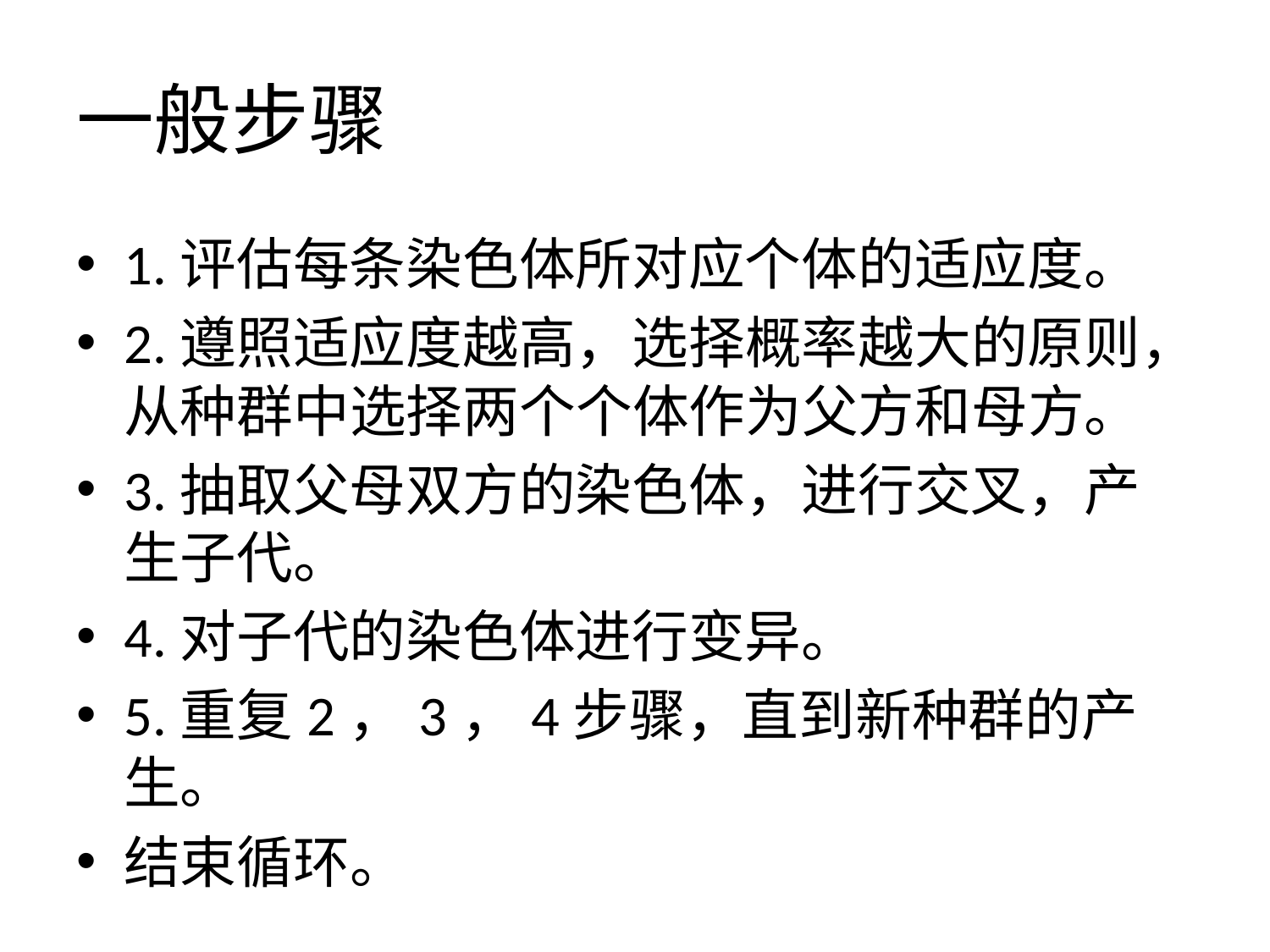

# 一般步骤
1.评估每条染色体所对应个体的适应度。
2.遵照适应度越高，选择概率越大的原则，从种群中选择两个个体作为父方和母方。
3.抽取父母双方的染色体，进行交叉，产生子代。
4.对子代的染色体进行变异。
5.重复2，3，4步骤，直到新种群的产生。
结束循环。